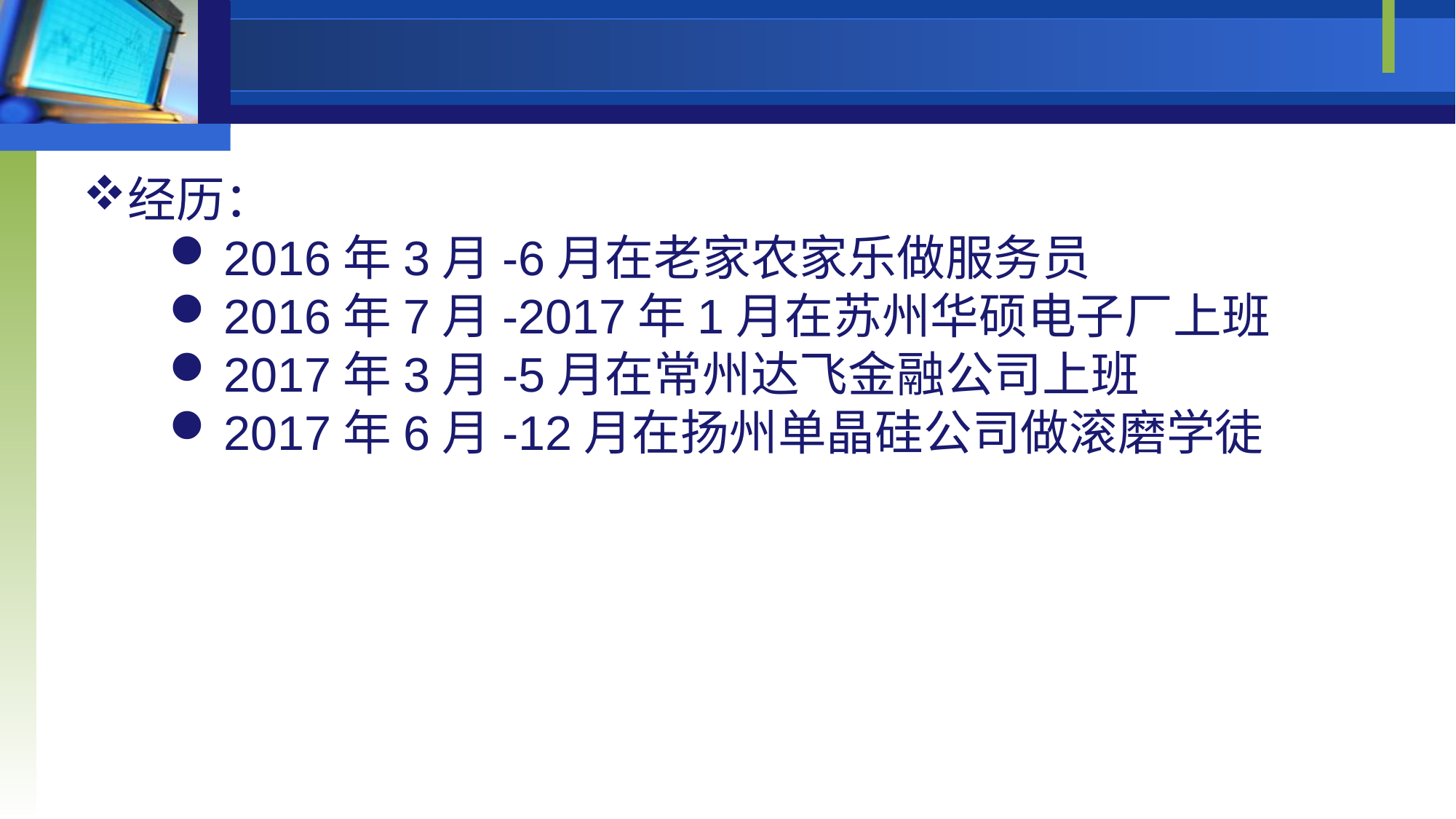

经历：
2016年3月-6月在老家农家乐做服务员
2016年7月-2017年1月在苏州华硕电子厂上班
2017年3月-5月在常州达飞金融公司上班
2017年6月-12月在扬州单晶硅公司做滚磨学徒